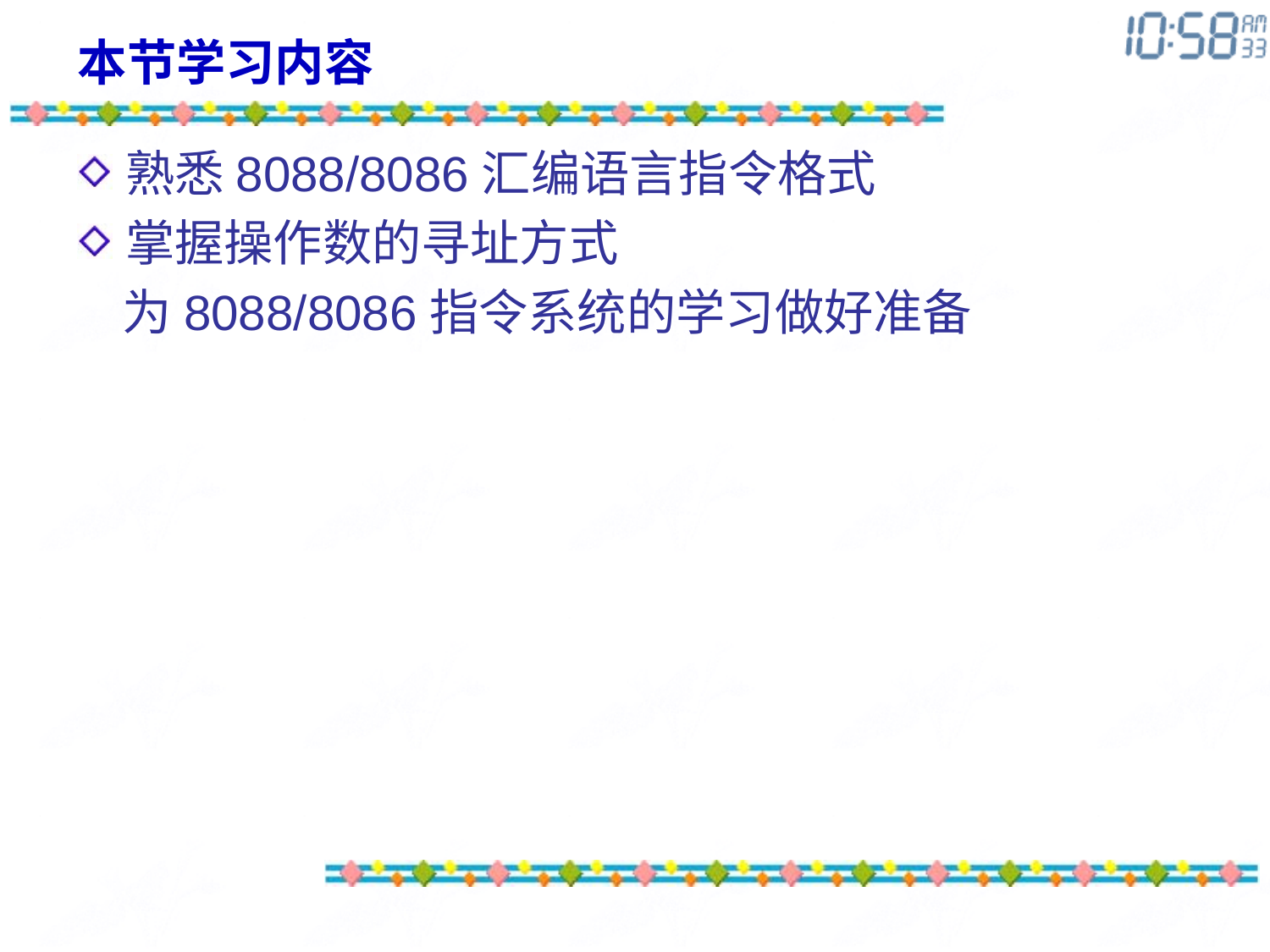

# 本节学习内容
熟悉8088/8086汇编语言指令格式
掌握操作数的寻址方式
   为8088/8086指令系统的学习做好准备